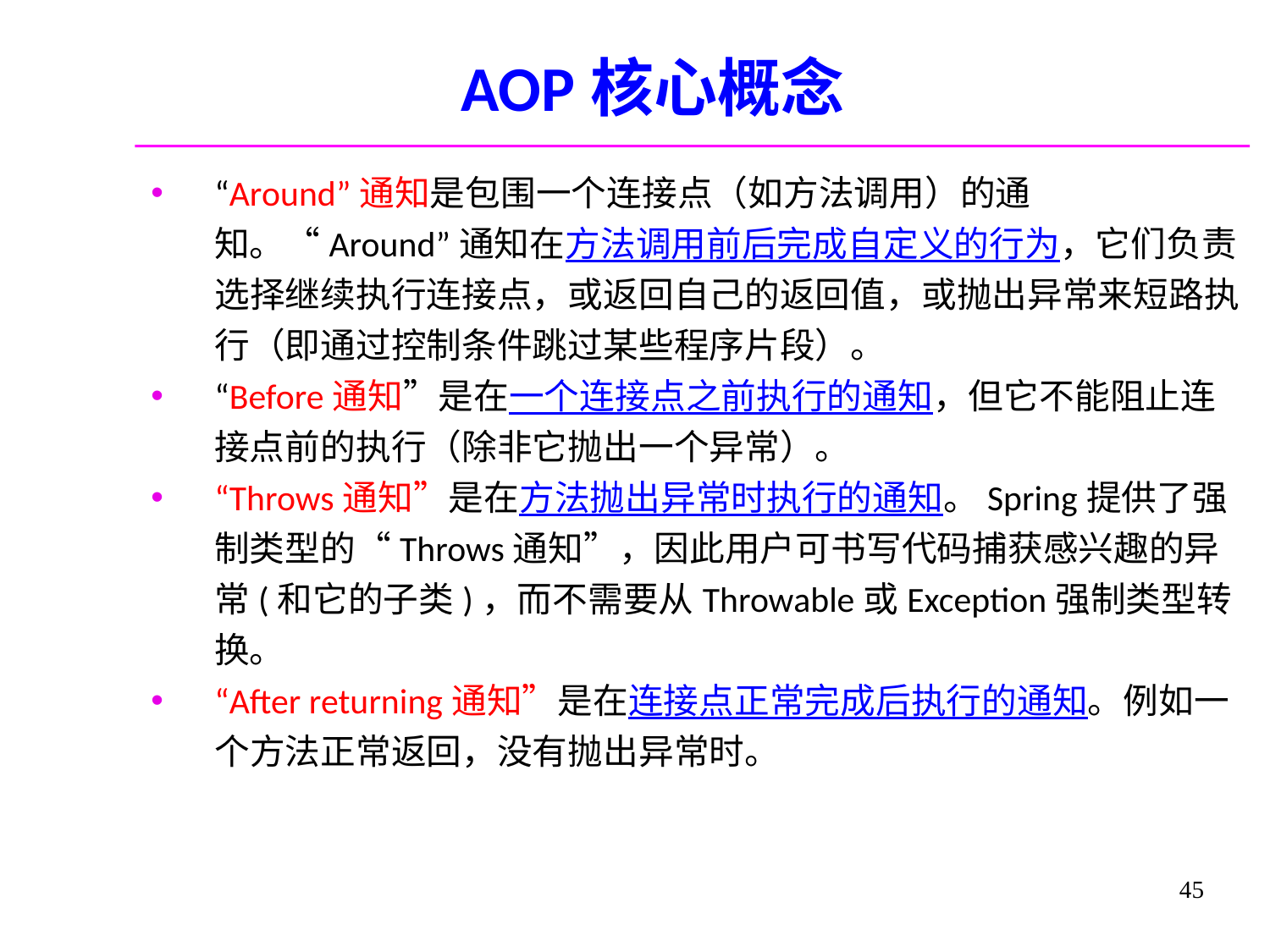

# AOP核心概念
“Around”通知是包围一个连接点（如方法调用）的通知。“Around”通知在方法调用前后完成自定义的行为，它们负责选择继续执行连接点，或返回自己的返回值，或抛出异常来短路执行（即通过控制条件跳过某些程序片段）。
“Before通知”是在一个连接点之前执行的通知，但它不能阻止连接点前的执行（除非它抛出一个异常）。
“Throws通知”是在方法抛出异常时执行的通知。Spring提供了强制类型的“Throws通知”，因此用户可书写代码捕获感兴趣的异常(和它的子类)，而不需要从Throwable或Exception强制类型转换。
“After returning通知”是在连接点正常完成后执行的通知。例如一个方法正常返回，没有抛出异常时。

45